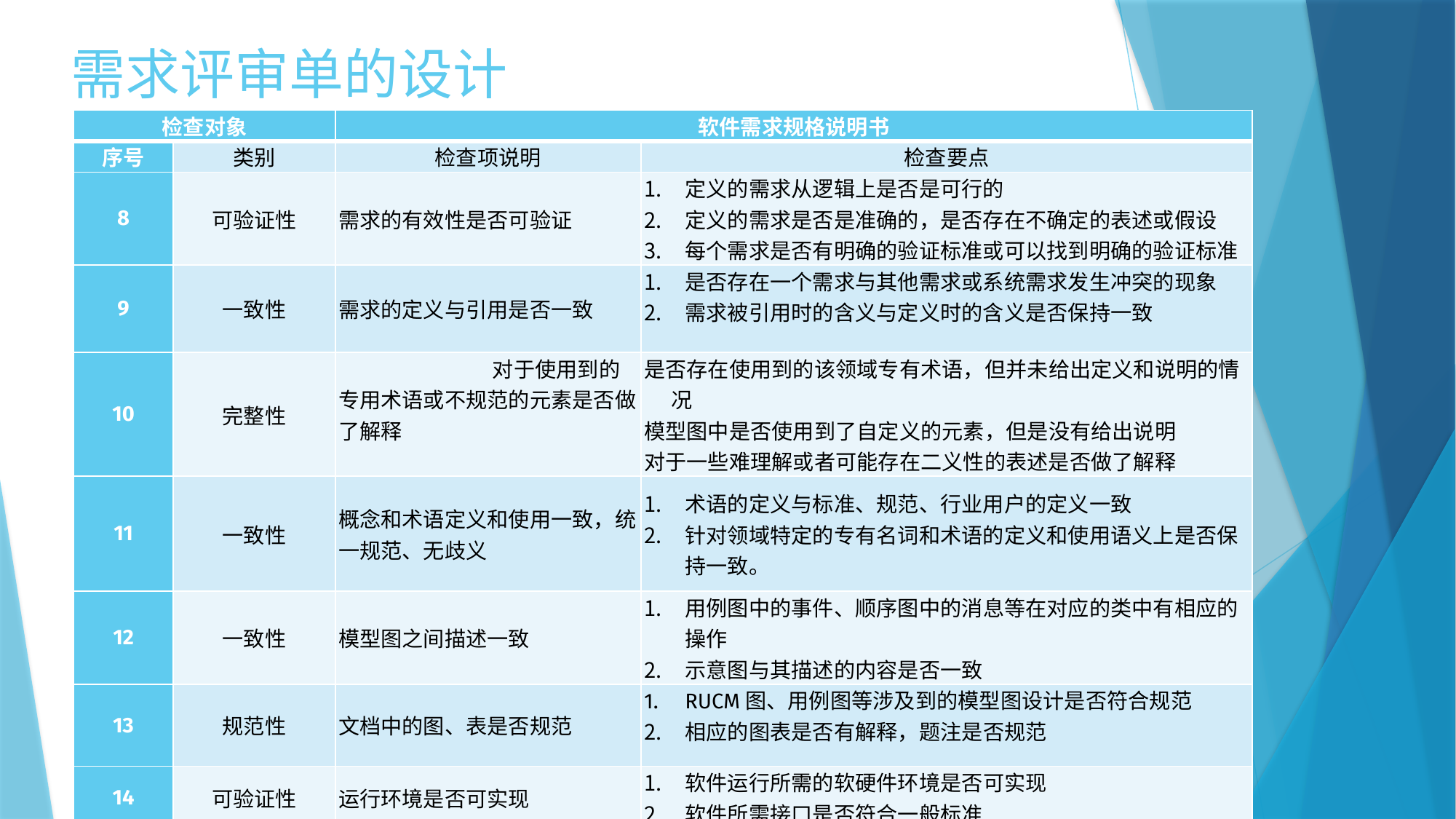

# 需求评审单的设计
| 检查对象 |  | 软件需求规格说明书 |  |
| --- | --- | --- | --- |
| 序号 | 类别 | 检查项说明 | 检查要点 |
| 8 | 可验证性 | 需求的有效性是否可验证 | 定义的需求从逻辑上是否是可行的 定义的需求是否是准确的，是否存在不确定的表述或假设 每个需求是否有明确的验证标准或可以找到明确的验证标准 |
| 9 | 一致性 | 需求的定义与引用是否一致 | 是否存在一个需求与其他需求或系统需求发生冲突的现象 需求被引用时的含义与定义时的含义是否保持一致 |
| 10 | 完整性 | 对于使用到的专用术语或不规范的元素是否做了解释 | 是否存在使用到的该领域专有术语，但并未给出定义和说明的情况 模型图中是否使用到了自定义的元素，但是没有给出说明 对于一些难理解或者可能存在二义性的表述是否做了解释 |
| 11 | 一致性 | 概念和术语定义和使用一致，统一规范、无歧义 | 术语的定义与标准、规范、行业用户的定义一致 针对领域特定的专有名词和术语的定义和使用语义上是否保持一致。 |
| 12 | 一致性 | 模型图之间描述一致 | 用例图中的事件、顺序图中的消息等在对应的类中有相应的操作 示意图与其描述的内容是否一致 |
| 13 | 规范性 | 文档中的图、表是否规范 | RUCM图、用例图等涉及到的模型图设计是否符合规范 相应的图表是否有解释，题注是否规范 |
| 14 | 可验证性 | 运行环境是否可实现 | 软件运行所需的软硬件环境是否可实现 软件所需接口是否符合一般标准 |